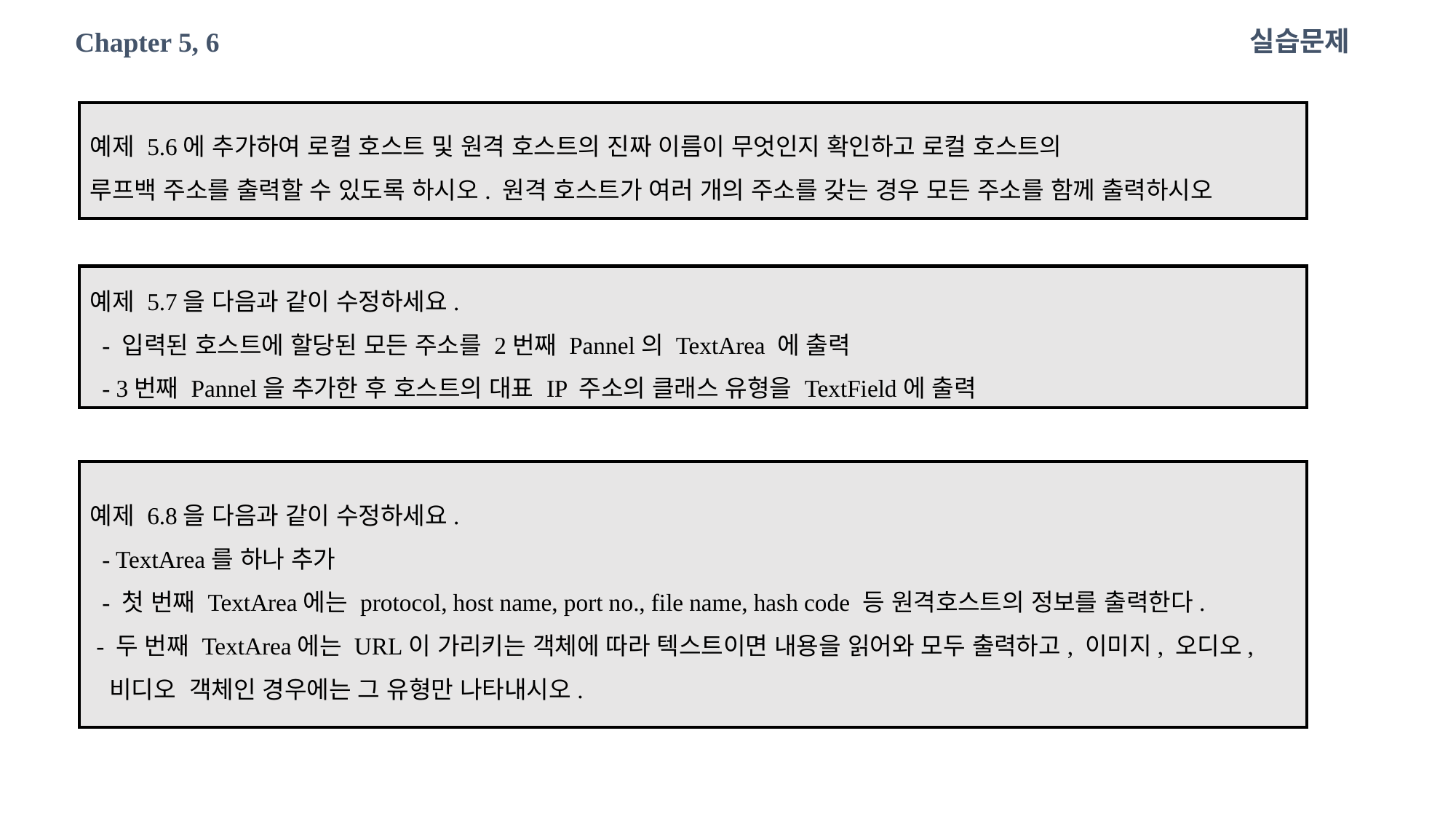

실습문제
Chapter 5, 6
예제 5.6에 추가하여 로컬 호스트 및 원격 호스트의 진짜 이름이 무엇인지 확인하고 로컬 호스트의
루프백 주소를 출력할 수 있도록 하시오. 원격 호스트가 여러 개의 주소를 갖는 경우 모든 주소를 함께 출력하시오
예제 5.7을 다음과 같이 수정하세요.
  - 입력된 호스트에 할당된 모든 주소를 2번째 Pannel의 TextArea 에 출력
  - 3번째 Pannel을 추가한 후 호스트의 대표 IP 주소의 클래스 유형을 TextField에 출력
예제 6.8을 다음과 같이 수정하세요.
  - TextArea를 하나 추가
  - 첫 번째 TextArea에는 protocol, host name, port no., file name, hash code 등 원격호스트의 정보를 출력한다.
 - 두 번째 TextArea에는 URL이 가리키는 객체에 따라 텍스트이면 내용을 읽어와 모두 출력하고, 이미지, 오디오,
  비디오  객체인 경우에는 그 유형만 나타내시오.